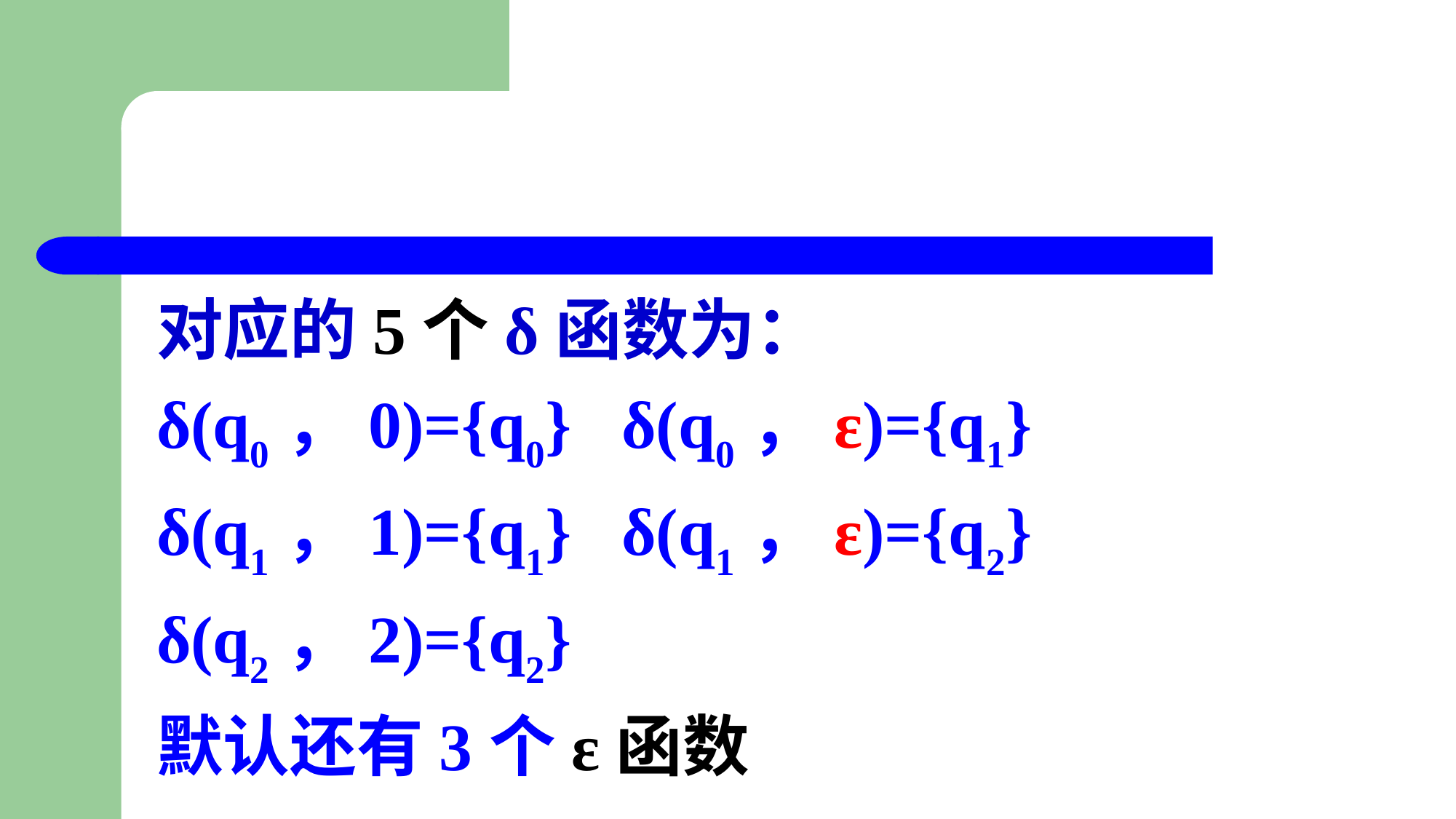

#
对应的5个δ函数为：
δ(q0，0)={q0}   δ(q0，ε)={q1}
δ(q1，1)={q1}   δ(q1，ε)={q2}
δ(q2，2)={q2}
默认还有3个ε函数